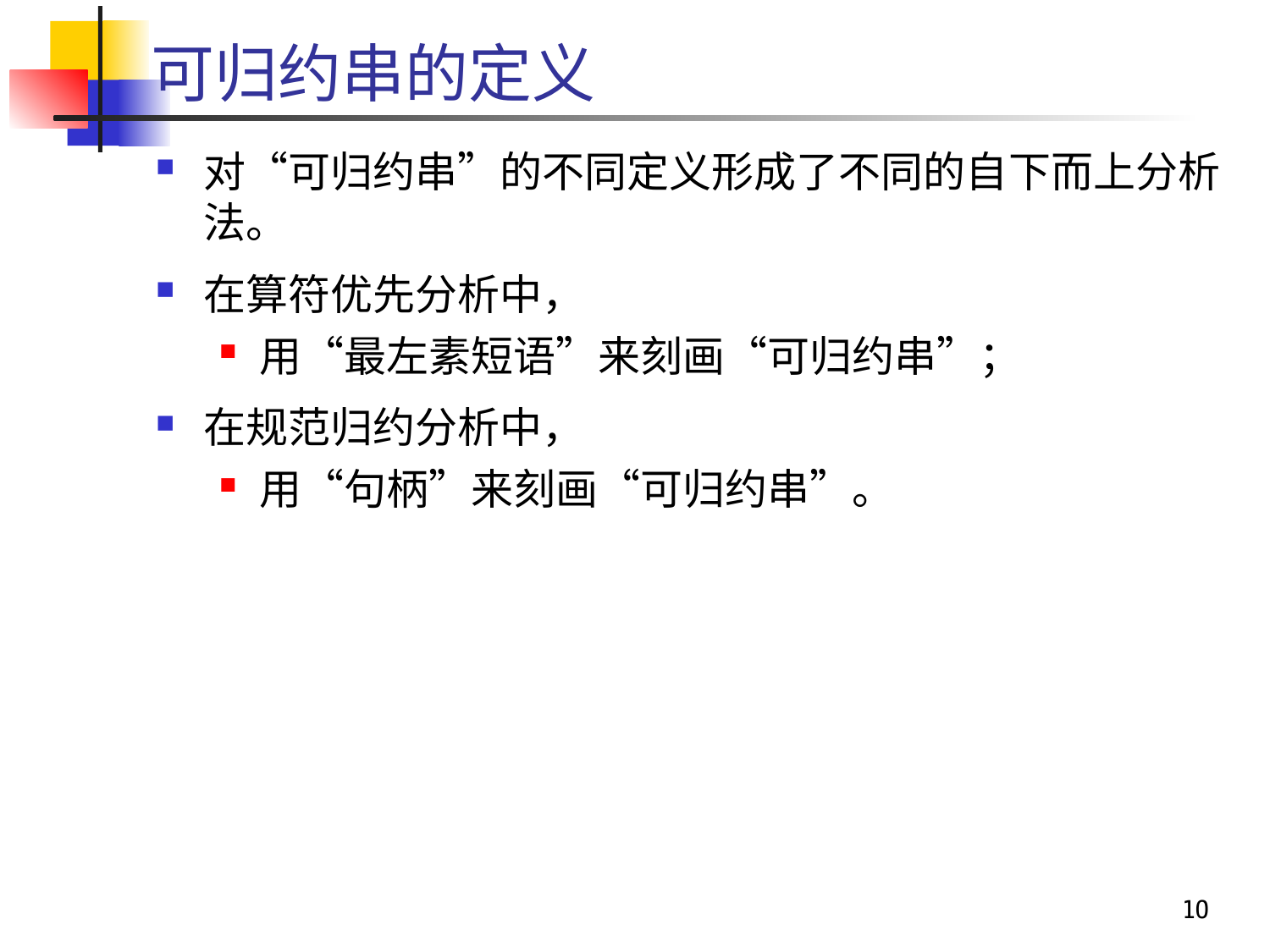

# 可归约串的定义
对“可归约串”的不同定义形成了不同的自下而上分析法。
在算符优先分析中，
用“最左素短语”来刻画“可归约串”；
在规范归约分析中，
用“句柄”来刻画“可归约串”。
10